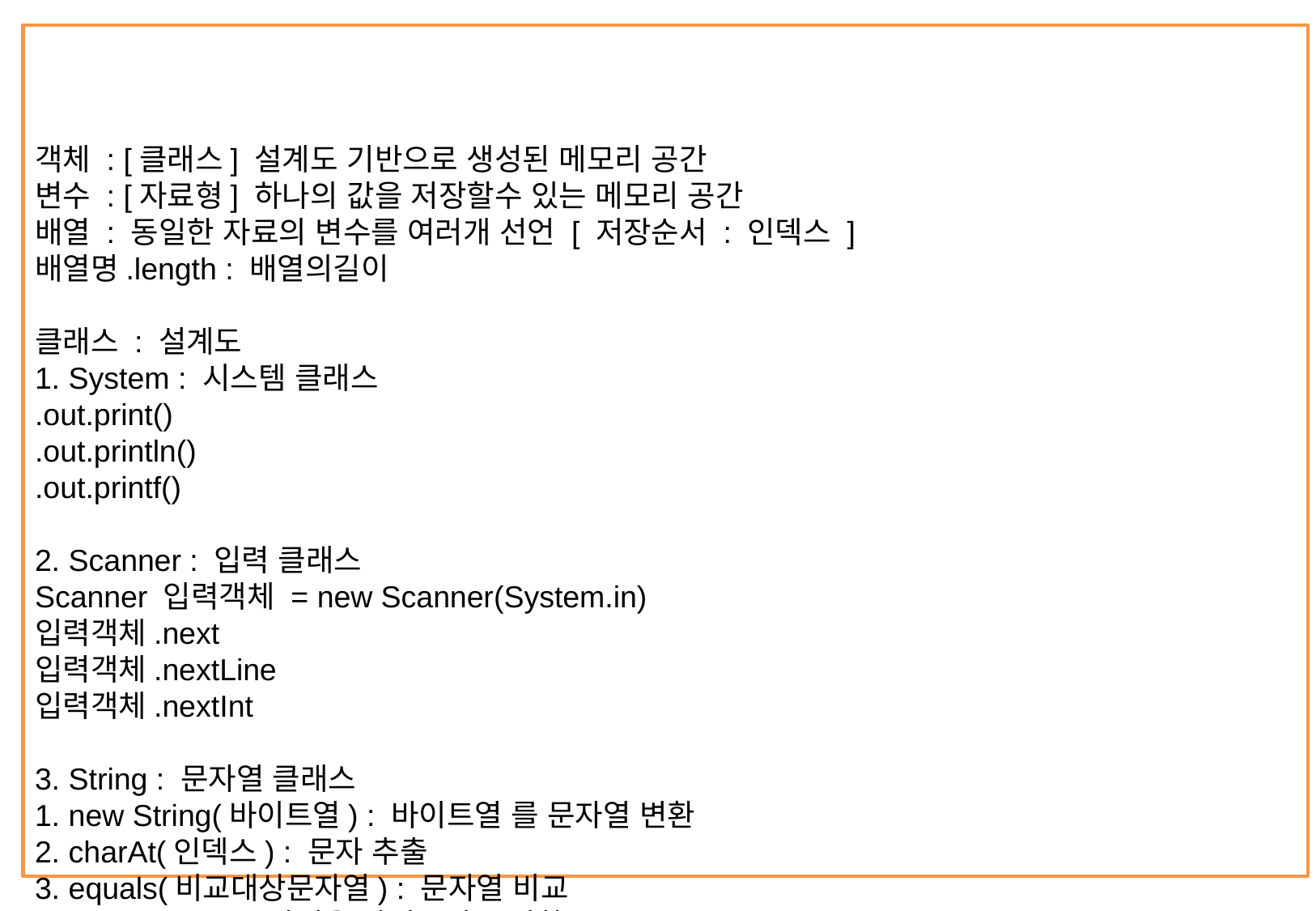

객체 : [클래스] 설계도 기반으로 생성된 메모리 공간
변수 : [자료형] 하나의 값을 저장할수 있는 메모리 공간
배열 : 동일한 자료의 변수를 여러개 선언 [ 저장순서 : 인덱스 ]
배열명.length : 배열의길이

클래스 : 설계도
1. System : 시스템 클래스
.out.print()
.out.println()
.out.printf()

2. Scanner : 입력 클래스
Scanner 입력객체 = new Scanner(System.in)
입력객체.next
입력객체.nextLine
입력객체.nextInt

3. String : 문자열 클래스
1. new String(바이트열) : 바이트열 를 문자열 변환
2. charAt(인덱스) : 문자 추출
3. equals(비교대상문자열) : 문자열 비교
4. getBytes() : 문자열을 바이트열로 변환
5. indexOf(검색문자열) : 문자열 찾기 [ 인수 : 찾을문자열   반환: 찾은 인덱스위치 ]
6. contains(검색문자열) : 문자열 포함여부 [ 인수: 찾을문자열   반환 : true / false ]
7. length() : 문자열의 길이
8. replace("교체할문자열","새로운문자열") : 문자열 대치
9. substring() : 문자열 잘라내기
10. split(분리기준) : 문자열 분리
11. toLowerCase() : 소문자로 변환    toUpperCase() : 대문자로 변환
12. trim() : 문자열 앞뒤 공백 제거 [ 사이공백제거 불가 ]
13. valueOf() : 기본타입을 문자열 변환

4. Random : 난수 클래스
.nextInt(숫자) : 0~숫자 전까지의 난수 생성
.nextInt(숫자)+1 : 1~숫자 까지의 난수 생성

5. Arrays : 배열관련 메소드 제공 클래스
1. Arrays.copyOf( 원본배열 , 복사길이 ) : 배열 복사
2. Arrays.toString(배열) : 인덱스 순으로 데이터 출력
3. Arrays.copyOfRange(원본배열 , 시작인덱스 , 끝인덱스 )
4. System.arraycopy( 원본배열 , 시작인덱스 , 타켓배열 , 타겟지작인덱스 , 복사개수 )
5. Arrays.equals( 배열1 , 배열2 ) : 1차원 배열 비교
6. Arrays.deepEquals( 배열1 , 배열2 ) : 2차원 배열 비교
7. Arrays.sort( 배열명 ) : 해당 배열내 오름차순 정렬
8. Arrays.sort( 배열명 , Collections.reverseOrder()  ) : 배열내 내림차순
* 주의 : 해당 배열이 기본자료형일 경우 불가
9.Arrays.binarySearch( 배열명 , 데이터 ) : 해당 데이터의 인덱스 번호
* 주의 : 오름차순(sort) 정렬후 사용

6. Date 클래스
Date 객체명 = new Date() : 현재 시스템내 날짜/시간 객체
*SimpleDateFormat : 날짜 형식 클래스
SimpleDateFormat dateFormat = new SimpleDateFormat( "MM-dd" );
dateFormat.format(날짜객체);

7. Calendar 클래스
* Calendar now = Calendar.getInstance();
* now.get( Calendar.필드명 ) : 해당필드의 정보 얻기

8. ZonedDateTime 클래스 : 협정시계
* ZonedDateTime.now( ZoneId.of(대륙명/도시명) );

8. Integer : 정수 클래스
Integer.parseInt("문자열")   : String -> int형
Integer.toString(정수) : int -> String
* 숫자+"" : int+"" -> String

8. Math : 수학 클래스
1. Math.abs()
2. Math.ceil()
3. Math.floor()
4. Math.max()
5. Math.min()
6. Math.ramdom()
7. Math.rint()
8. Math.round() : 소수점 첫째자리 반올림
* 소수점 셋째자리 반올림 [ 자릿수 올리고 반올림 자릿수 내림 ]

형식문자 [ printf , String.format()  ]
%d : 정수 %숫자d [ 숫자만큼 자릿수 포함 ]%2d [ 정수가 2칸 차지 ]  %02d [ 공백 0 으로 사용 ]
%f : 실수 %.2f [ 소수점 2자리 표현 ]
%c : 문자
%s : 문자열

제어문자
\n : 줄바꿈
\t : 들여쓰기 [ 5칸 ]
\r : 앞칸으로 이동

자료형
boolean : 논리 1비트
char : 문자 2바이트 [유니코드]
byte : 정수 1바이트
short : 정수 2바이트
int : 정수 4바이트 [ 기본 정수 자료형 ]
long : 정수 8바이트
float : 실수 4바이트 [ 소수점 8자리 표현 ]
double : 실수 8바이트 [ 소수점 18자리 표현 / 기본 실수 자료형 ]

산술연산자 : + - * / %
비교연산자 : >= <= > < = !=
논리연산자 : && || !
대입연산자 : = += *= /= %=
증감연산자 : ++ --
조건연산자 : 조건식 ? 참 : 거짓

제어문 : if , switch
// if( 조건 ) { 실행문 }
// else if( 조건2 ) { 실행문 }
// else if( 조건3 ) { 실행문 }
// else { 실행문 }

반복문 : for , while
// for( 초기값 ; 조건문 ; 증감식 ) {  실행문 }
// [무한루프] while(true){ 실행문 }
// break; 가장 가까운 반복문 { } 탈출
// continue; 가장 가까운 반복문으로 이동

메모리 : 메모리할당시 주소값[16진수] 부여 [ 바이트당 주소1개 ]
// 첫번째 주소가 대표 = 배열명, 변수명
1. 사람 : 변수명 , 자료형 , 값
2. 컴퓨터 : 주소값 , 값

클래스
static : 프로그램 전반적으로 걸쳐 사용되는 메모리에 사용
final :

함수/메소드 : 함[상자] 수[숫자]
상자안에 들어있는 수
미리 정의 해둔 수
미리 정의된 코드
* [ 미리 정의 => 반복적인 코드 ]
1. 미리 정의 된 코드를 반복 호출
2. 입력[인수,매개변수] / 출력[반환,리턴]
* 필수X : 인수O출력X
인수X출력O
인수X출력X
인수O출력O
* 입력에 따른 서로 다른 결과물 출력
3. 메모리 효율 :
함수가 실행되면서 메모리할당
함수는 종료되면서 메모리초기화 => return[ 반환 ]

동일한 [내부]클래스내에서 메소드 호출 가능
서로다른 [외부]클래스에서 메소드 호출시 객체를 통한 메소드 호출

오버로딩 : 동일한 이름 사용시
* 변수 , 객체X
* 생성자 , 메소드 [ 인수(매개변수) 타입,개수,순서 ]

*스레드 : 코드를 순차적으로 실행
*멀티스레드[ 병렬 작업 ]
1. 단일 스레드 : main스레드만 있을경우
2. 멀티 스레드 : 1.Runnable  2. Thread
 * run 메소드를 오버라이딩
 * start 메소드를 통한 run 메소드 호출
3. 동기화 : 여러 스레드가 동일한 메소드에 접근할때 대기순서 매기기
* synchronized
4. 스레드 메소드
1. Thread.sleep() : 일시정지
2. Thread.yield() : 스레드 양보 [ 일시정지 ]
3. 스레드객체.join(); : 스레드객체가 끝날때까지 현 스레드 대기
4. 스레드객체.stop(); : 스레드 강제종료 [ 권장 않음 ]
*강제종료시 안전성 보장X => Stop 메소드 구현